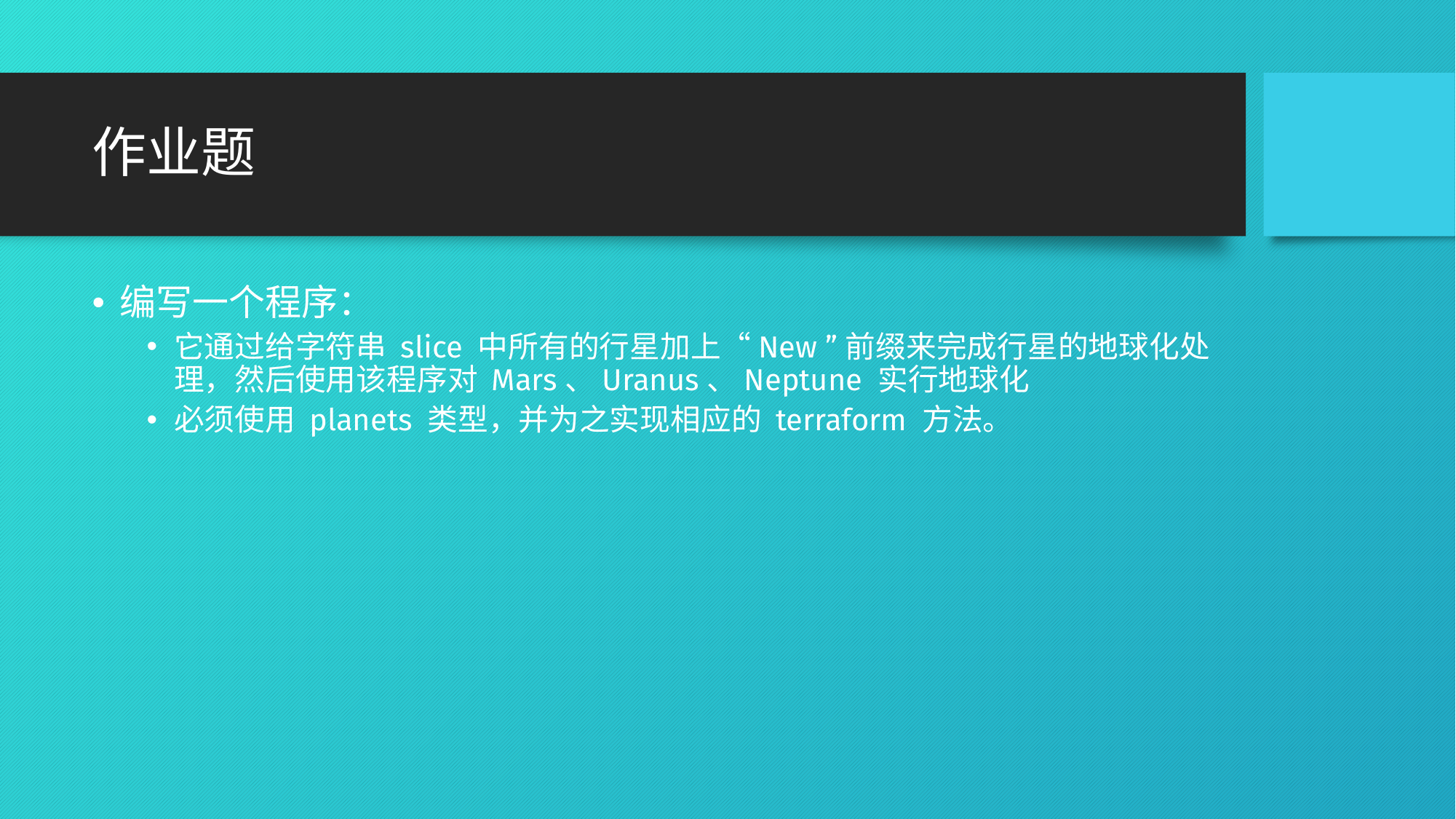

# 作业题
编写一个程序：
它通过给字符串 slice 中所有的行星加上“New ”前缀来完成行星的地球化处理，然后使用该程序对 Mars、Uranus、Neptune 实行地球化
必须使用 planets 类型，并为之实现相应的 terraform 方法。